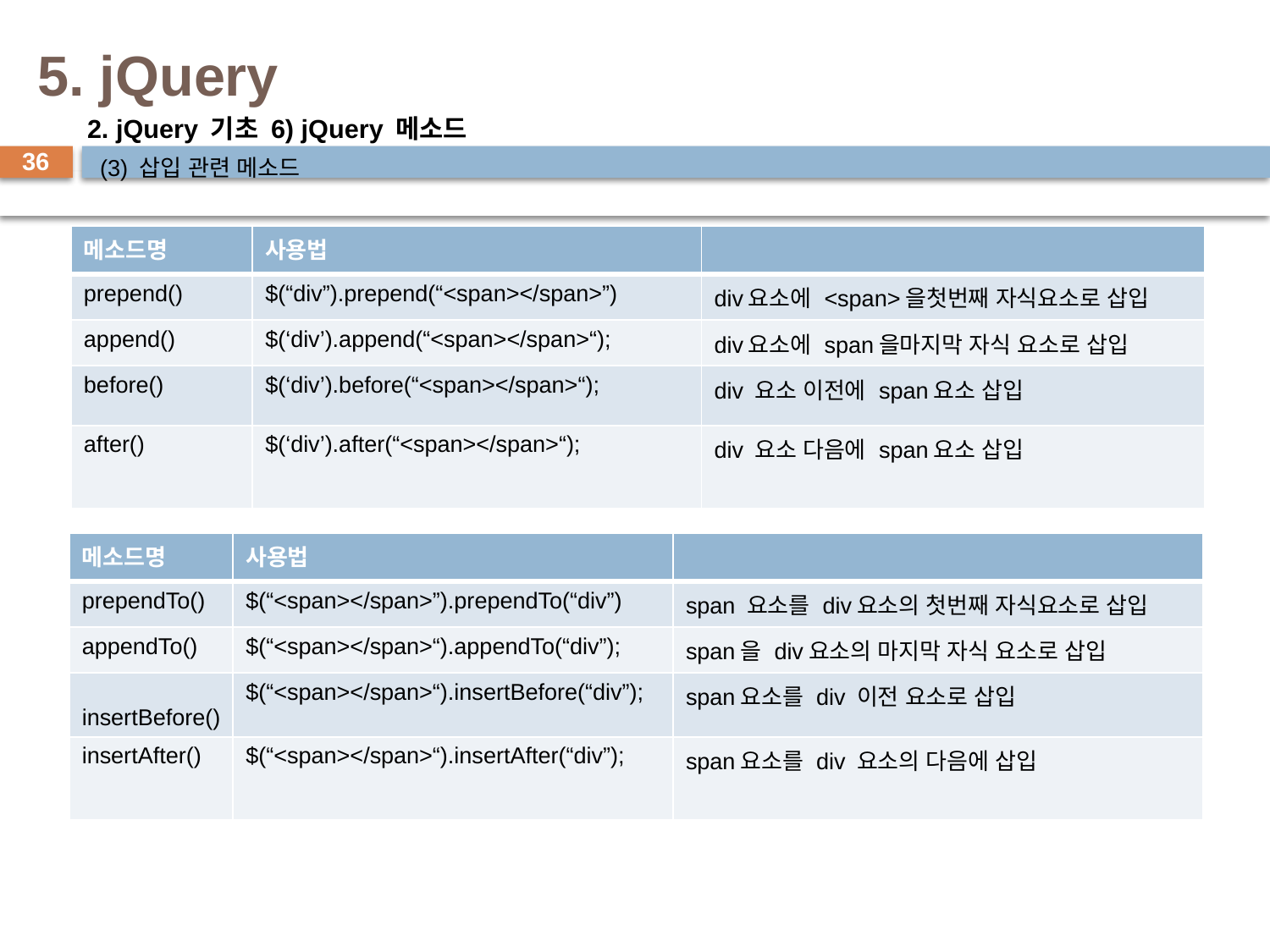

# 5. jQuery
2. jQuery 기초 6) jQuery 메소드
  (3) 삽입 관련 메소드

36
| 메소드명 | 사용법 |  |
| --- | --- | --- |
| prepend() | $(“div”).prepend(“<span></span>”) | div요소에 <span>을첫번째 자식요소로 삽입 |
| append() | $(‘div’).append(“<span></span>“); | div요소에 span을마지막 자식 요소로 삽입 |
| before() | $(‘div’).before(“<span></span>“); | div 요소 이전에 span요소 삽입 |
| after() | $(‘div’).after(“<span></span>“); | div 요소 다음에 span요소 삽입 |
| 메소드명 | 사용법 |  |
| --- | --- | --- |
| prependTo() | $(“<span></span>”).prependTo(“div”) | span 요소를 div요소의 첫번째 자식요소로 삽입 |
| appendTo() | $(“<span></span>“).appendTo(“div”); | span을 div요소의 마지막 자식 요소로 삽입 |
| insertBefore() | $(“<span></span>“).insertBefore(“div”); | span요소를 div 이전 요소로 삽입 |
| insertAfter() | $(“<span></span>“).insertAfter(“div”); | span요소를 div 요소의 다음에 삽입 |